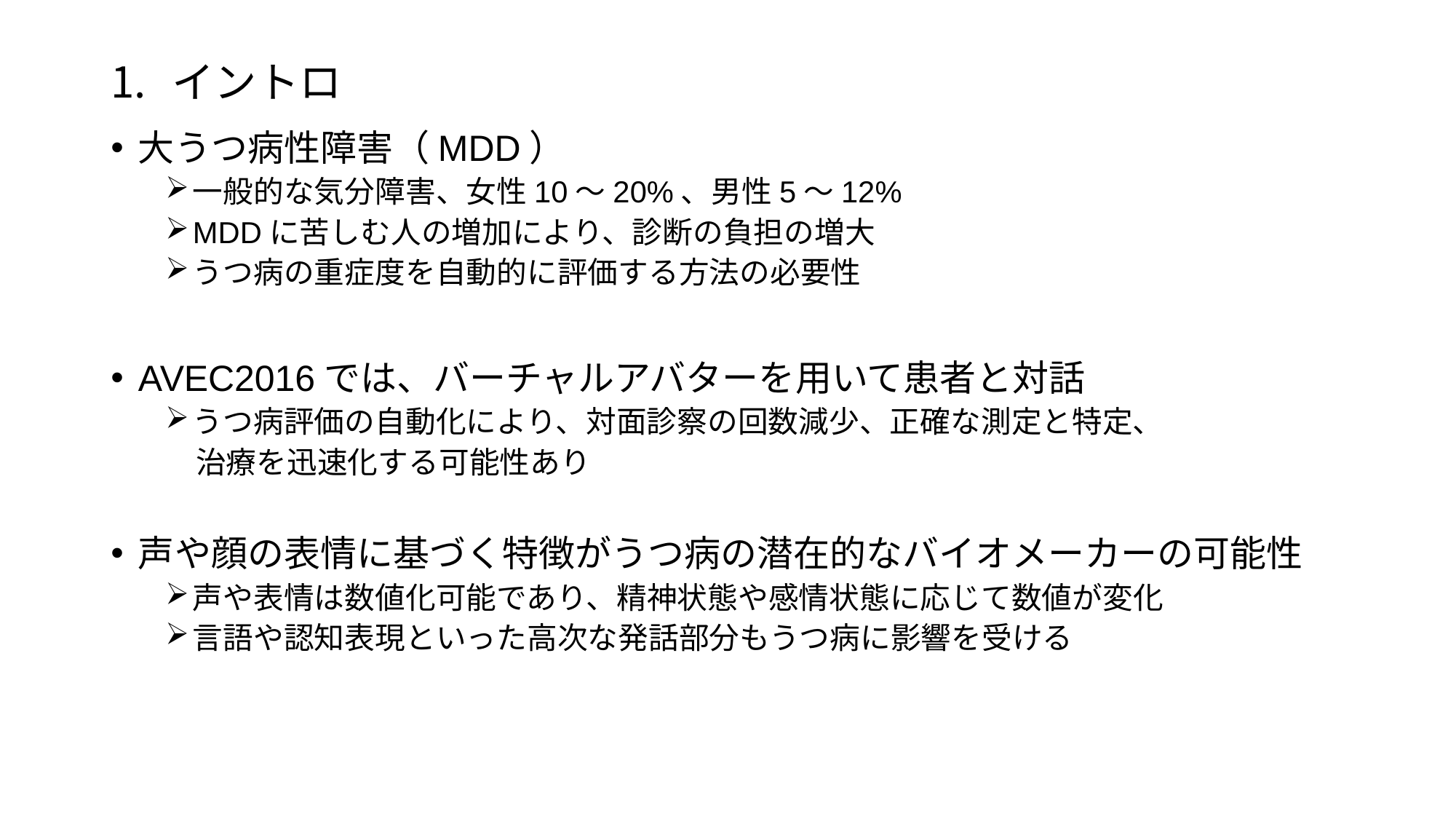

# イントロ
大うつ病性障害（MDD）
一般的な気分障害、女性10～20%、男性5～12%
MDDに苦しむ人の増加により、診断の負担の増大
うつ病の重症度を自動的に評価する方法の必要性

AVEC2016では、バーチャルアバターを用いて患者と対話
うつ病評価の自動化により、対面診察の回数減少、正確な測定と特定、
　治療を迅速化する可能性あり

声や顔の表情に基づく特徴がうつ病の潜在的なバイオメーカーの可能性
声や表情は数値化可能であり、精神状態や感情状態に応じて数値が変化
言語や認知表現といった高次な発話部分もうつ病に影響を受ける